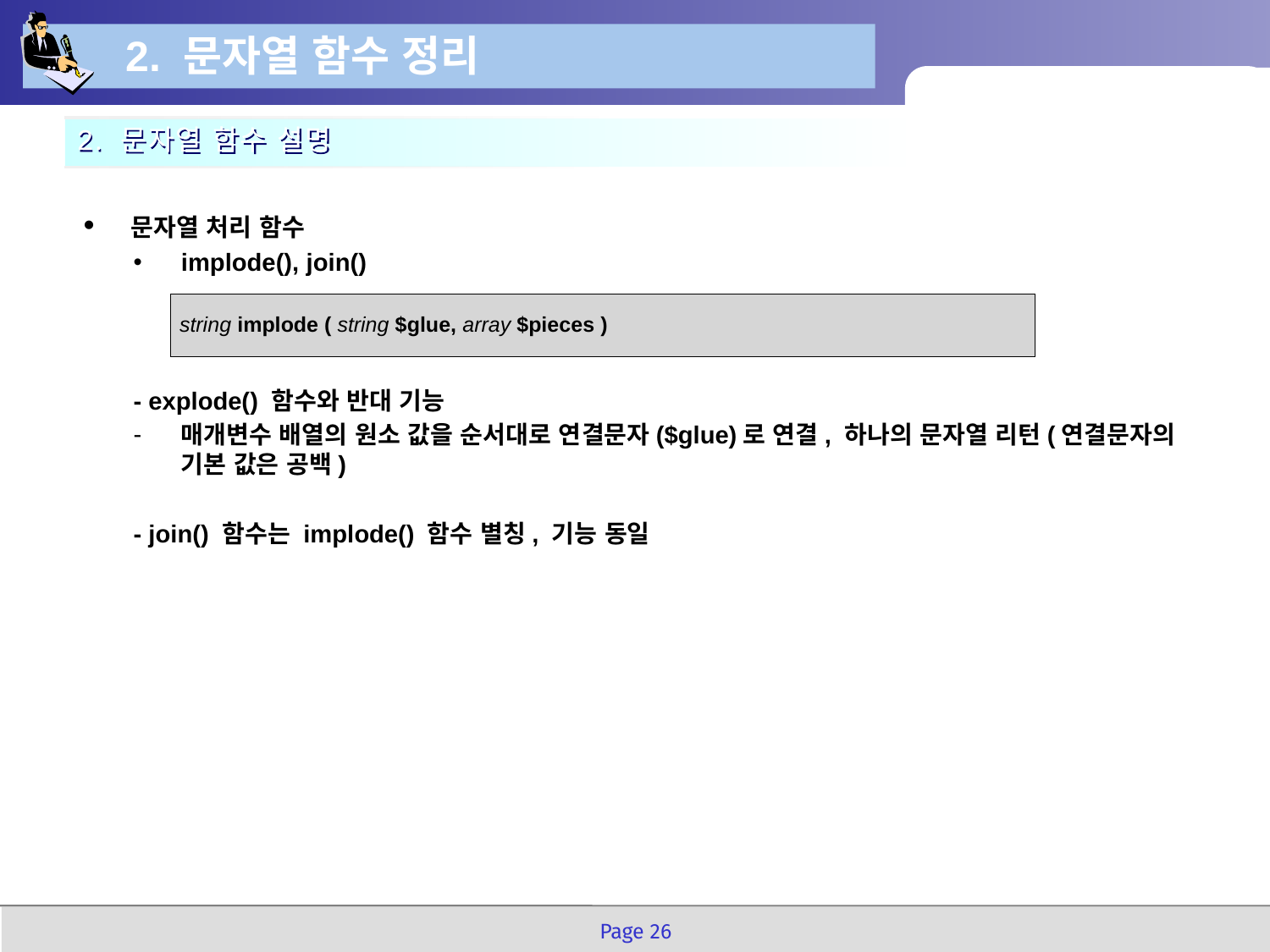

2. 문자열 함수 정리
2. 문자열 함수 설명

문자열 처리 함수
implode(), join()

- explode() 함수와 반대 기능
매개변수 배열의 원소 값을 순서대로 연결문자($glue)로 연결, 하나의 문자열 리턴(연결문자의 기본 값은 공백)

- join() 함수는 implode() 함수 별칭, 기능 동일

| string implode ( string $glue, array $pieces ) |
| --- |
Page 26